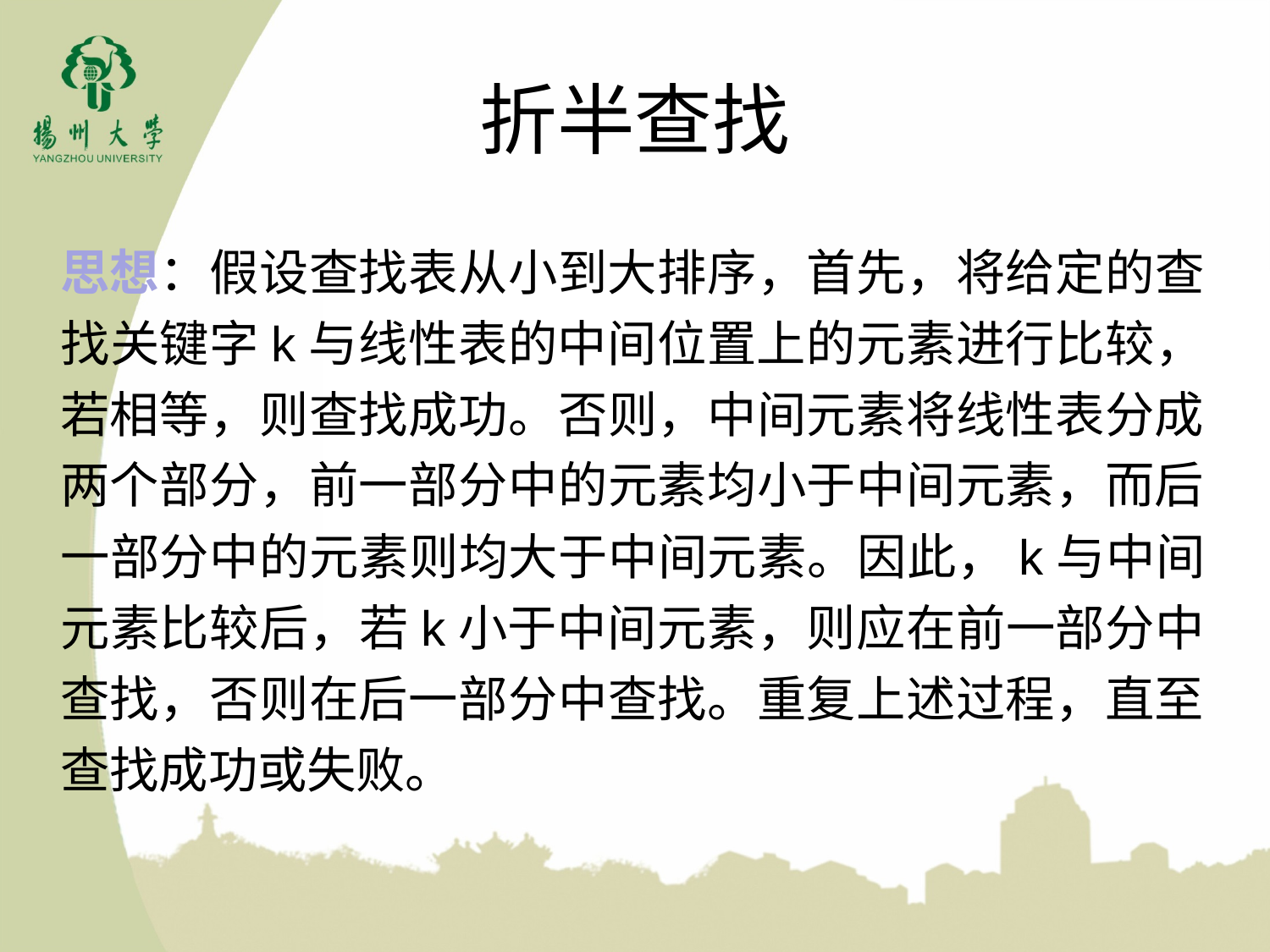

# 折半查找
思想：假设查找表从小到大排序，首先，将给定的查找关键字k与线性表的中间位置上的元素进行比较，若相等，则查找成功。否则，中间元素将线性表分成两个部分，前一部分中的元素均小于中间元素，而后一部分中的元素则均大于中间元素。因此，k与中间元素比较后，若k小于中间元素，则应在前一部分中查找，否则在后一部分中查找。重复上述过程，直至查找成功或失败。
8